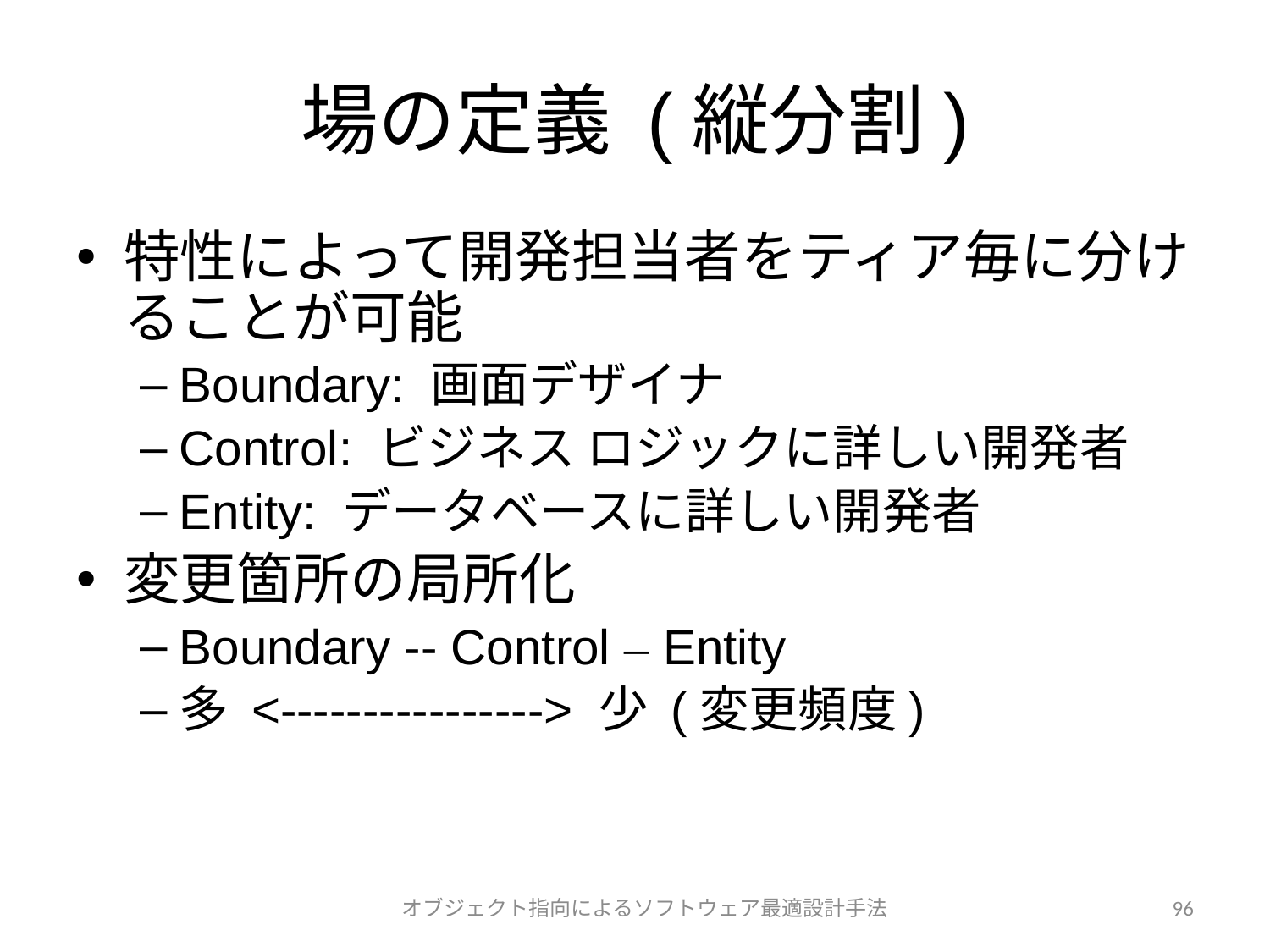

# 場の定義 (縦分割)
特性によって開発担当者をティア毎に分けることが可能
Boundary: 画面デザイナ
Control: ビジネス ロジックに詳しい開発者
Entity: データベースに詳しい開発者
変更箇所の局所化
Boundary -- Control – Entity
多 <----------------> 少 (変更頻度)
オブジェクト指向によるソフトウェア最適設計手法
96